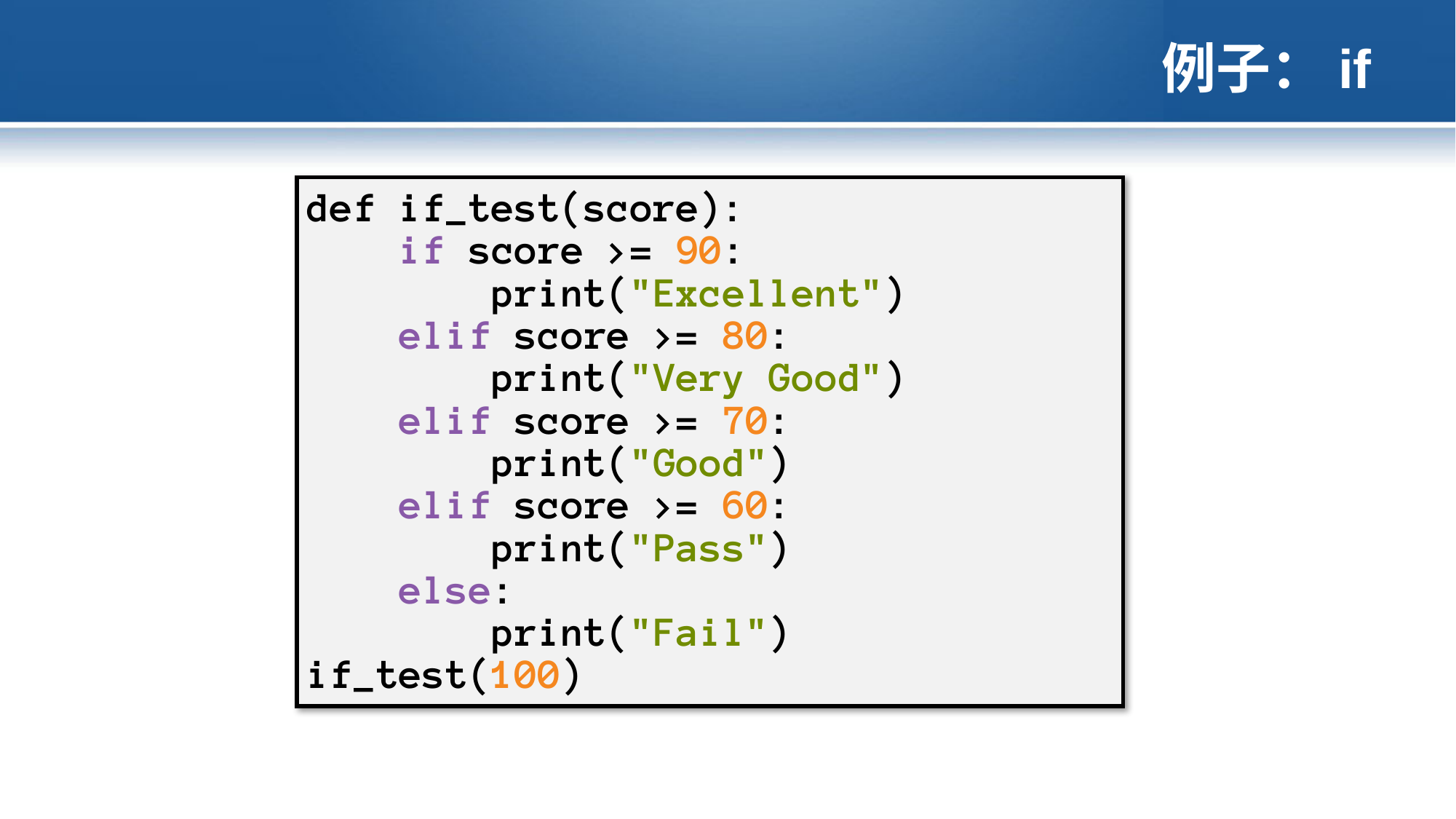

# 例子：if
| def if\_test(score): if score >= 90: print("Excellent") elif score >= 80: print("Very Good") elif score >= 70: print("Good") elif score >= 60: print("Pass") else: print("Fail") if\_test(100) |
| --- |